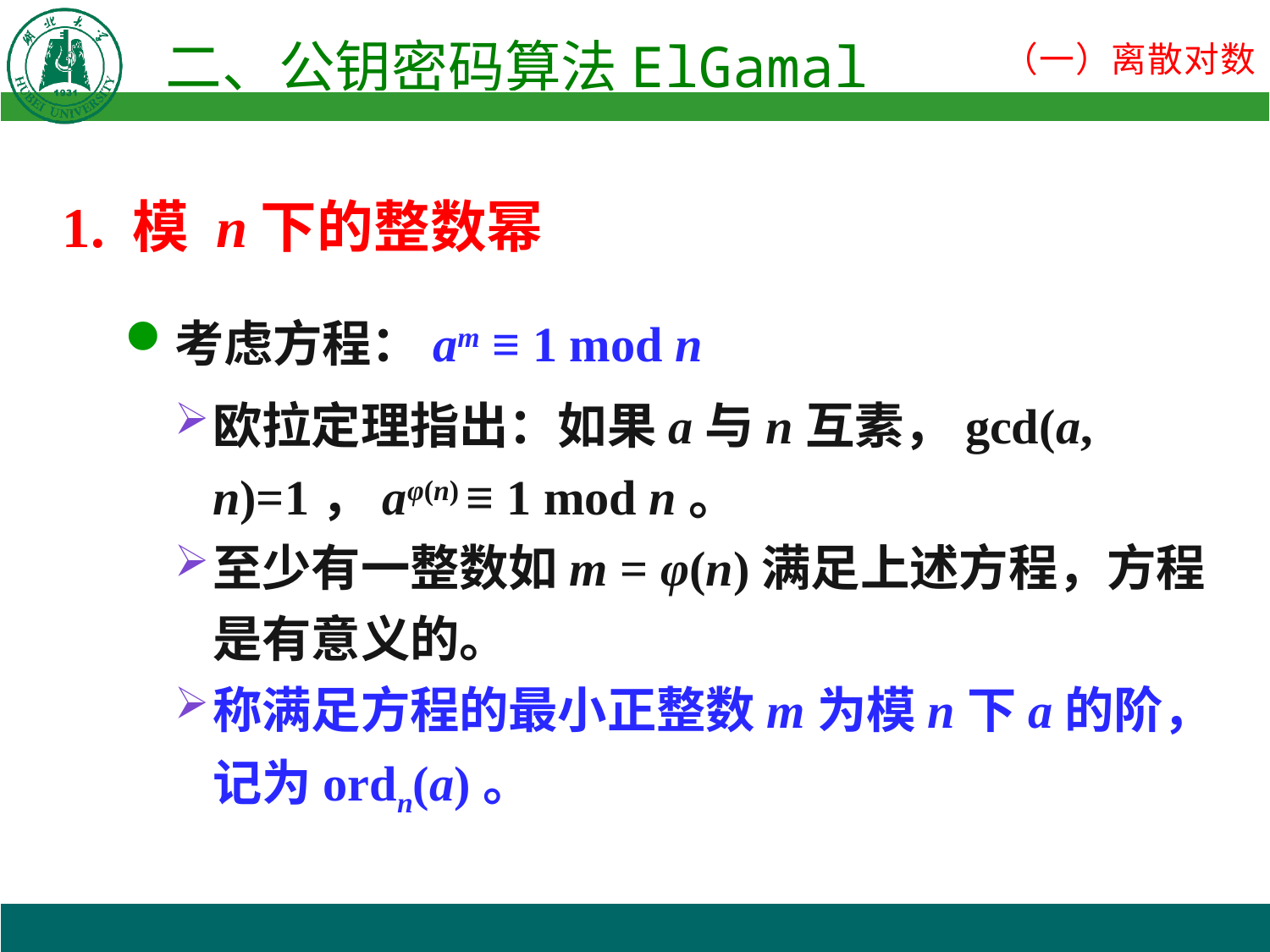

1. 模 n下的整数幂
考虑方程：am ≡ 1 mod n
欧拉定理指出：如果a与n互素，gcd(a, n)=1，aφ(n) ≡ 1 mod n。
至少有一整数如m = φ(n)满足上述方程，方程是有意义的。
称满足方程的最小正整数m为模n下a的阶，记为ordn(a)。